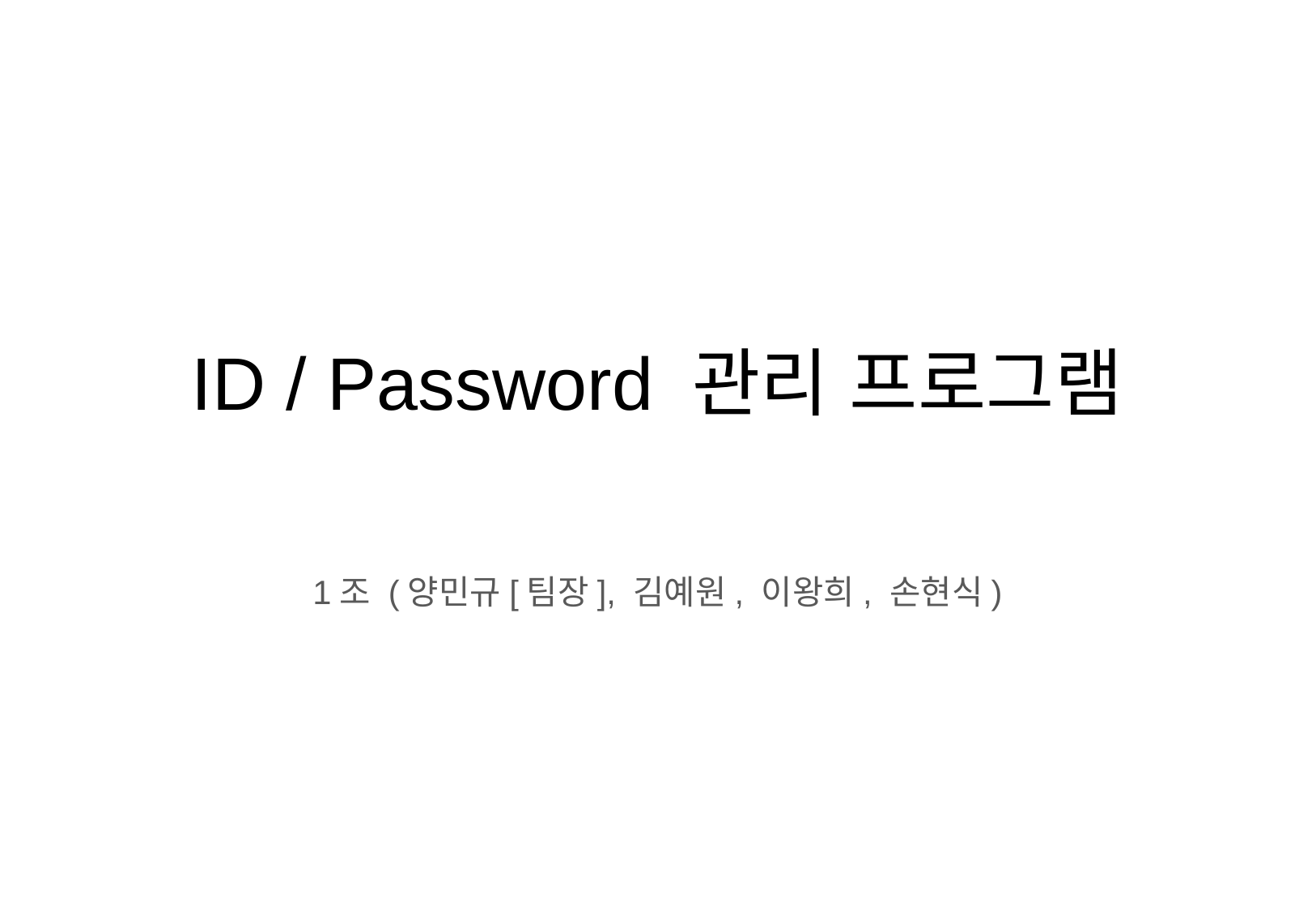

# ID / Password 관리 프로그램
1조 (양민규[팀장], 김예원, 이왕희, 손현식)